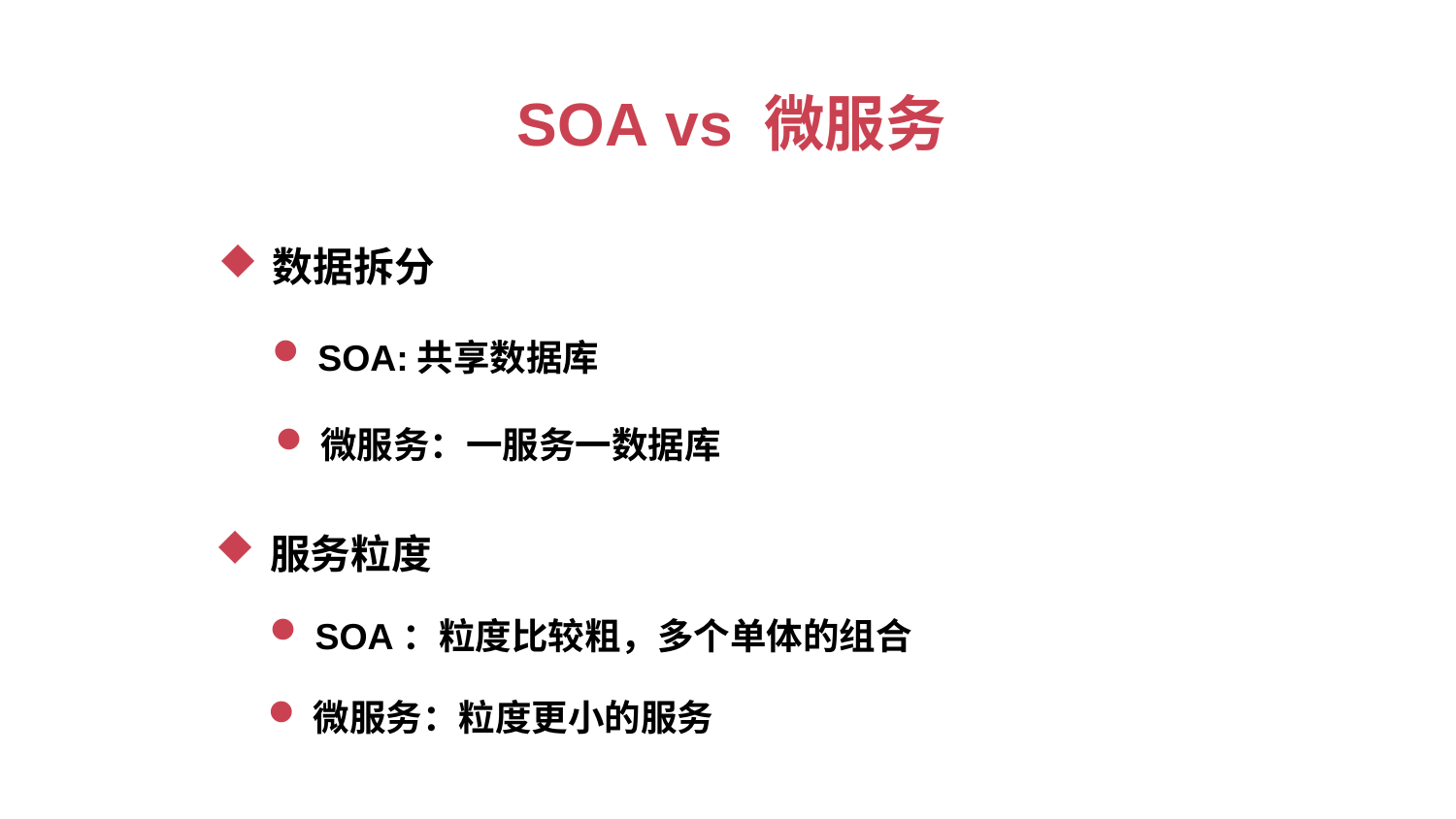

SOA vs 微服务
数据拆分
SOA:共享数据库
微服务：一服务一数据库
服务粒度
SOA：粒度比较粗，多个单体的组合
微服务：粒度更小的服务